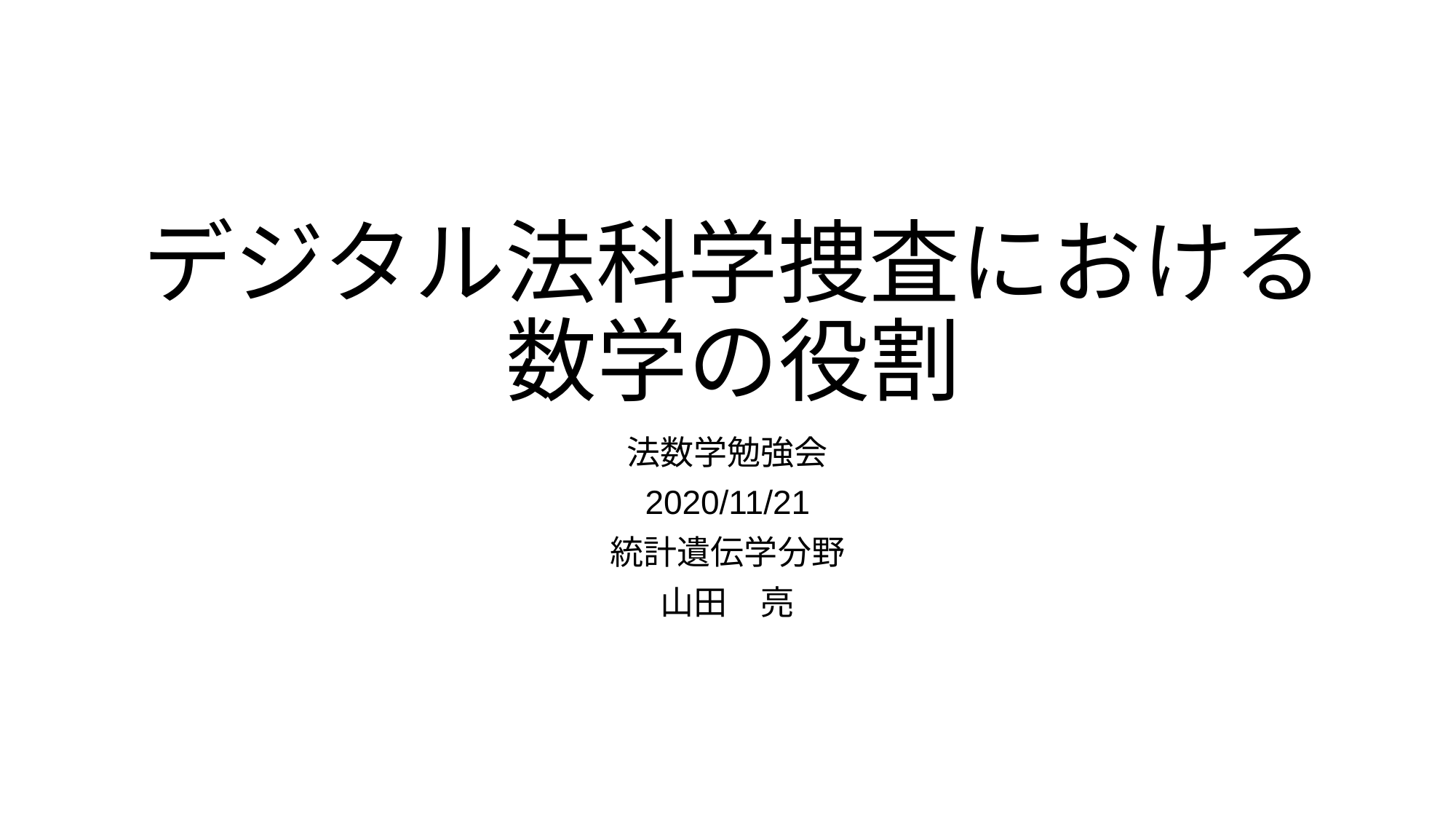

# デジタル法科学捜査における数学の役割
法数学勉強会
2020/11/21
統計遺伝学分野
山田　亮